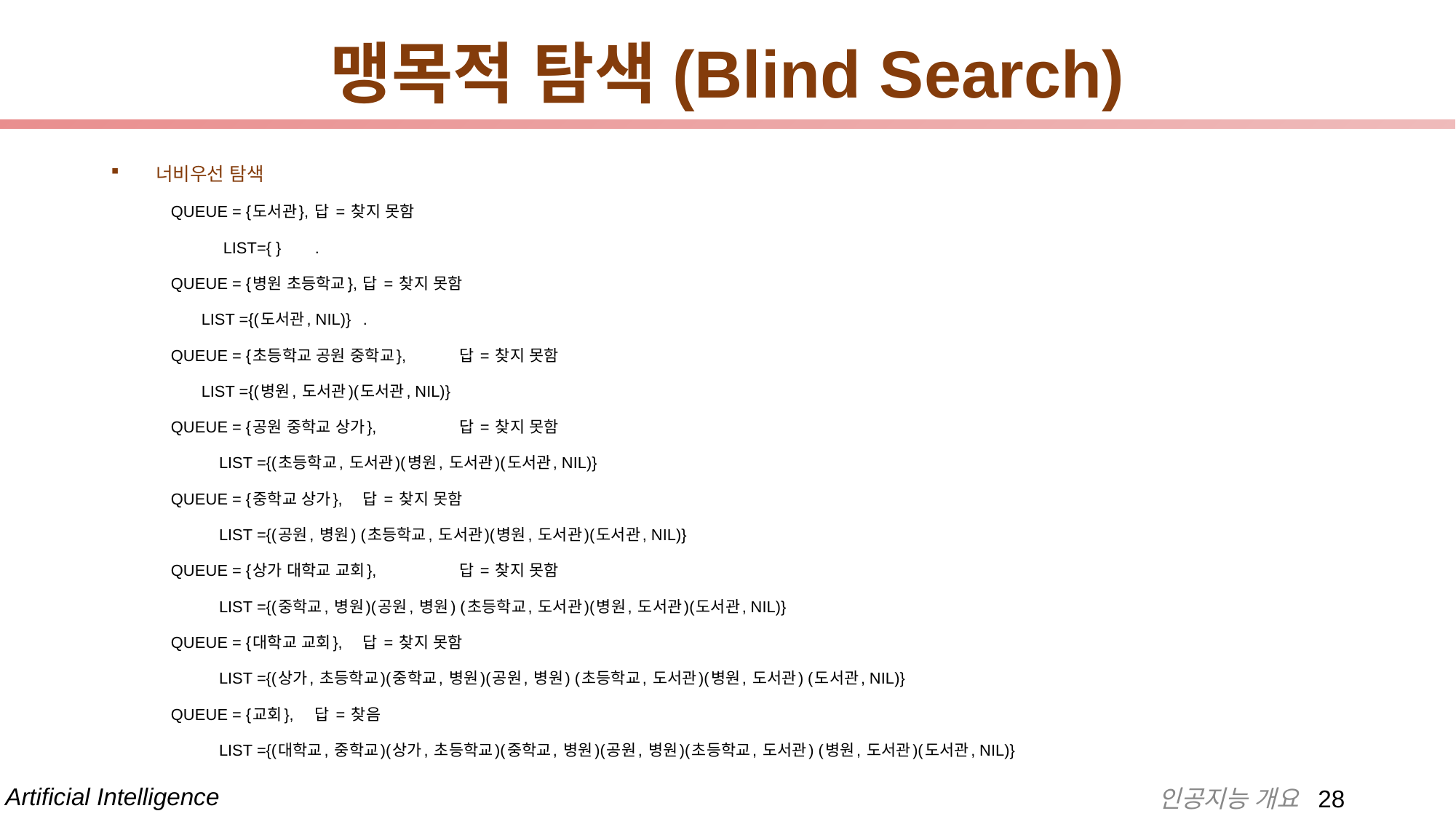

# 맹목적 탐색(Blind Search)
너비우선 탐색
QUEUE = {도서관}, 		답 = 찾지 못함
	 LIST={ }	.
QUEUE = {병원 초등학교}, 		답 = 찾지 못함
       LIST ={(도서관, NIL)}	.
QUEUE = {초등학교 공원 중학교},   	답 = 찾지 못함
       LIST ={(병원, 도서관)(도서관, NIL)}
QUEUE = {공원 중학교 상가}, 		답 = 찾지 못함
	LIST ={(초등학교, 도서관)(병원, 도서관)(도서관, NIL)}
QUEUE = {중학교 상가}, 			답 = 찾지 못함
	LIST ={(공원, 병원) (초등학교, 도서관)(병원, 도서관)(도서관, NIL)}
QUEUE = {상가 대학교 교회}, 		답 = 찾지 못함
	LIST ={(중학교, 병원)(공원, 병원) (초등학교, 도서관)(병원, 도서관)(도서관, NIL)}
QUEUE = {대학교 교회}, 			답 = 찾지 못함
	LIST ={(상가, 초등학교)(중학교, 병원)(공원, 병원) (초등학교, 도서관)(병원, 도서관) (도서관, NIL)}
QUEUE = {교회}, 				답 = 찾음
	LIST ={(대학교, 중학교)(상가, 초등학교)(중학교, 병원)(공원, 병원)(초등학교, 도서관) (병원, 도서관)(도서관, NIL)}